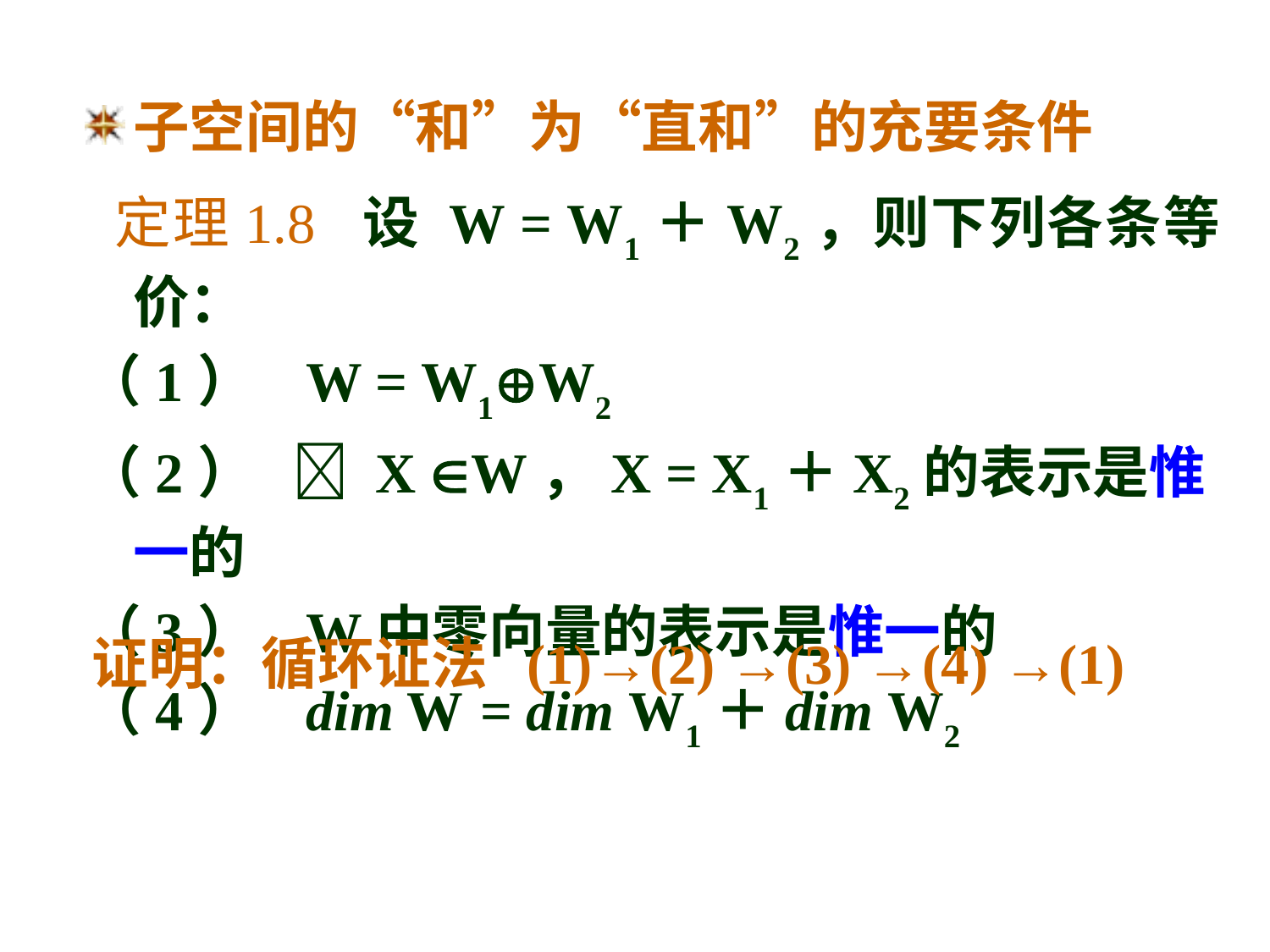

子空间的“和”为“直和”的充要条件
 定理1.8  设 W = W1＋W2，则下列各条等价：
（1）   W = W1⊕W2
（2）   ∀ X ∈W，X = X1＋X2的表示是惟一的
（3）   W中零向量的表示是惟一的
（4）   dim W  = dim W1＋dim W2

证明：循环证法  (1)→(2) →(3) →(4) →(1)